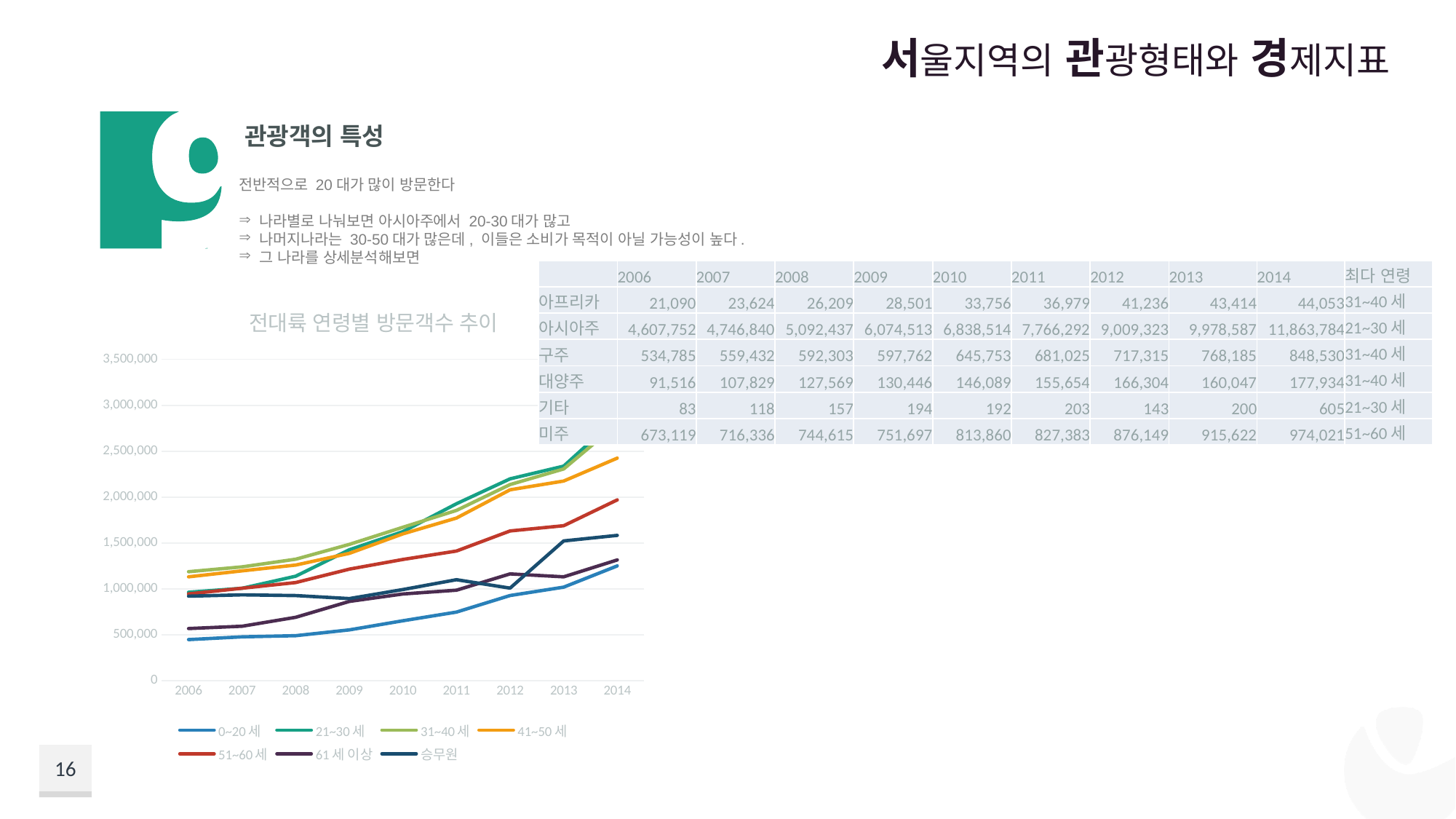

서울지역의 관광형태와 경제지표

관광객의 특성
전반적으로 20대가 많이 방문한다

나라별로 나눠보면 아시아주에서 20-30대가 많고
나머지나라는 30-50대가 많은데, 이들은 소비가 목적이 아닐 가능성이 높다.
그 나라를 상세분석해보면
|  | 2006 | 2007 | 2008 | 2009 | 2010 | 2011 | 2012 | 2013 | 2014 | 최다 연령 |
| --- | --- | --- | --- | --- | --- | --- | --- | --- | --- | --- |
| 아프리카 | 21,090 | 23,624 | 26,209 | 28,501 | 33,756 | 36,979 | 41,236 | 43,414 | 44,053 | 31~40세 |
| 아시아주 | 4,607,752 | 4,746,840 | 5,092,437 | 6,074,513 | 6,838,514 | 7,766,292 | 9,009,323 | 9,978,587 | 11,863,784 | 21~30세 |
| 구주 | 534,785 | 559,432 | 592,303 | 597,762 | 645,753 | 681,025 | 717,315 | 768,185 | 848,530 | 31~40세 |
| 대양주 | 91,516 | 107,829 | 127,569 | 130,446 | 146,089 | 155,654 | 166,304 | 160,047 | 177,934 | 31~40세 |
| 기타 | 83 | 118 | 157 | 194 | 192 | 203 | 143 | 200 | 605 | 21~30세 |
| 미주 | 673,119 | 716,336 | 744,615 | 751,697 | 813,860 | 827,383 | 876,149 | 915,622 | 974,021 | 51~60세 |

### Chart: 전대륙 연령별 방문객수 추이

| Category | 0~20세 | 21~30세 | 31~40세 | 41~50세 | 51~60세 | 61세 이상 | 승무원 |
|---|---|---|---|---|---|---|---|
| 2006 | 446484.0 | 962006.0 | 1186280.0 | 1130515.0 | 943799.0 | 566644.0 | 919319.0 |
| 2007 | 476233.0 | 1005585.0 | 1238978.0 | 1195299.0 | 1006182.0 | 592115.0 | 933848.0 |
| 2008 | 488770.0 | 1137355.0 | 1322644.0 | 1258559.0 | 1067867.0 | 689597.0 | 926049.0 |
| 2009 | 552015.0 | 1425663.0 | 1483944.0 | 1386152.0 | 1214222.0 | 862303.0 | 893234.0 |
| 2010 | 651370.0 | 1622769.0 | 1670563.0 | 1598371.0 | 1319766.0 | 943314.0 | 991505.0 |
| 2011 | 746228.0 | 1927213.0 | 1854705.0 | 1771292.0 | 1411504.0 | 984802.0 | 1099052.0 |
| 2012 | 926601.0 | 2198565.0 | 2136084.0 | 2079293.0 | 1630262.0 | 1162192.0 | 1007031.0 |
| 2013 | 1017740.0 | 2337179.0 | 2306379.0 | 2174659.0 | 1687735.0 | 1130221.0 | 1521637.0 |
| 2014 | 1249214.0 | 2866912.0 | 2794963.0 | 2424626.0 | 1969288.0 | 1314339.0 | 1582174.0 |
16